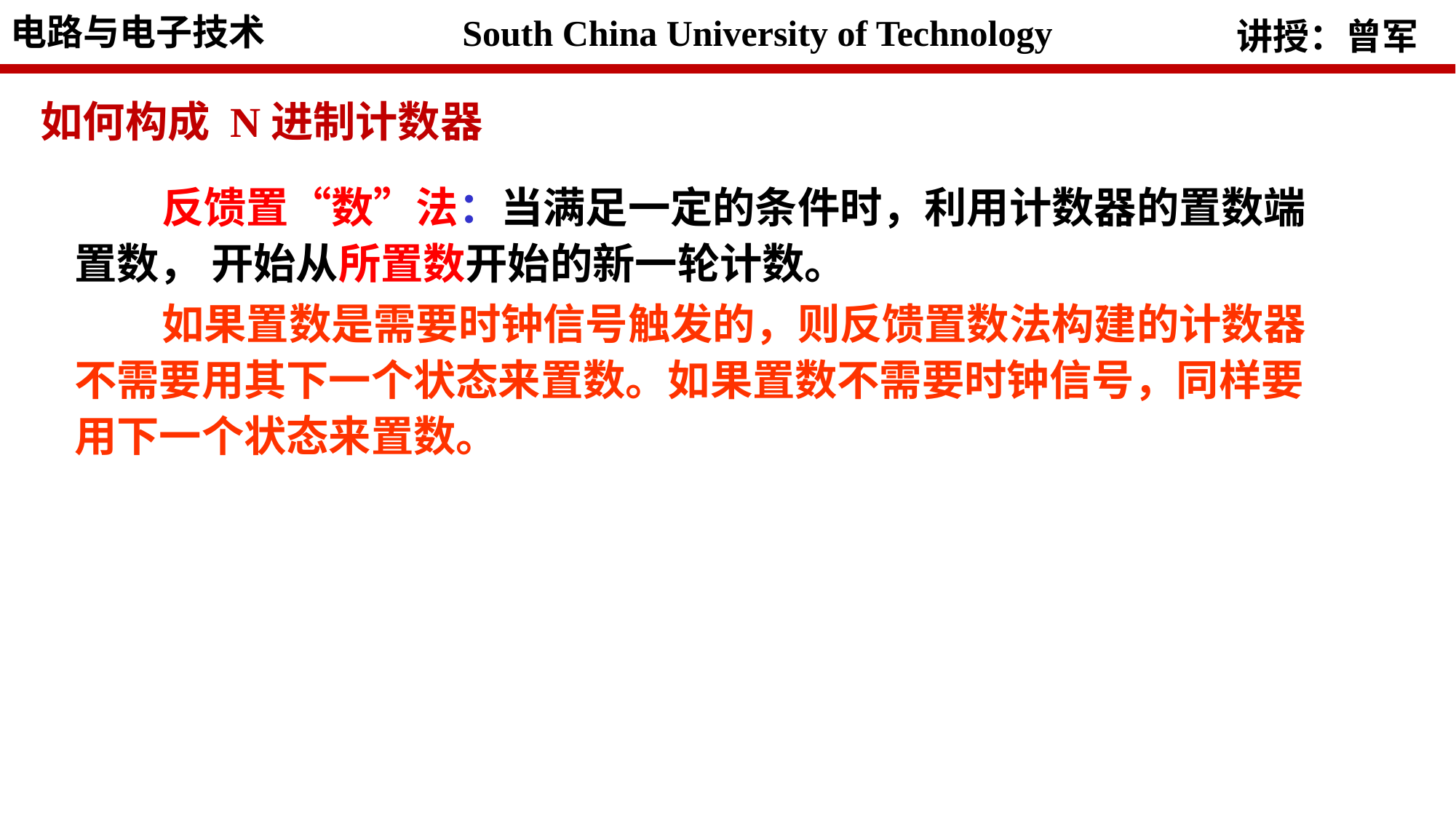

如何构成 N进制计数器
        反馈置“数”法：当满足一定的条件时，利用计数器的置数端置数， 开始从所置数开始的新一轮计数。
        如果置数是需要时钟信号触发的，则反馈置数法构建的计数器不需要用其下一个状态来置数。如果置数不需要时钟信号，同样要用下一个状态来置数。